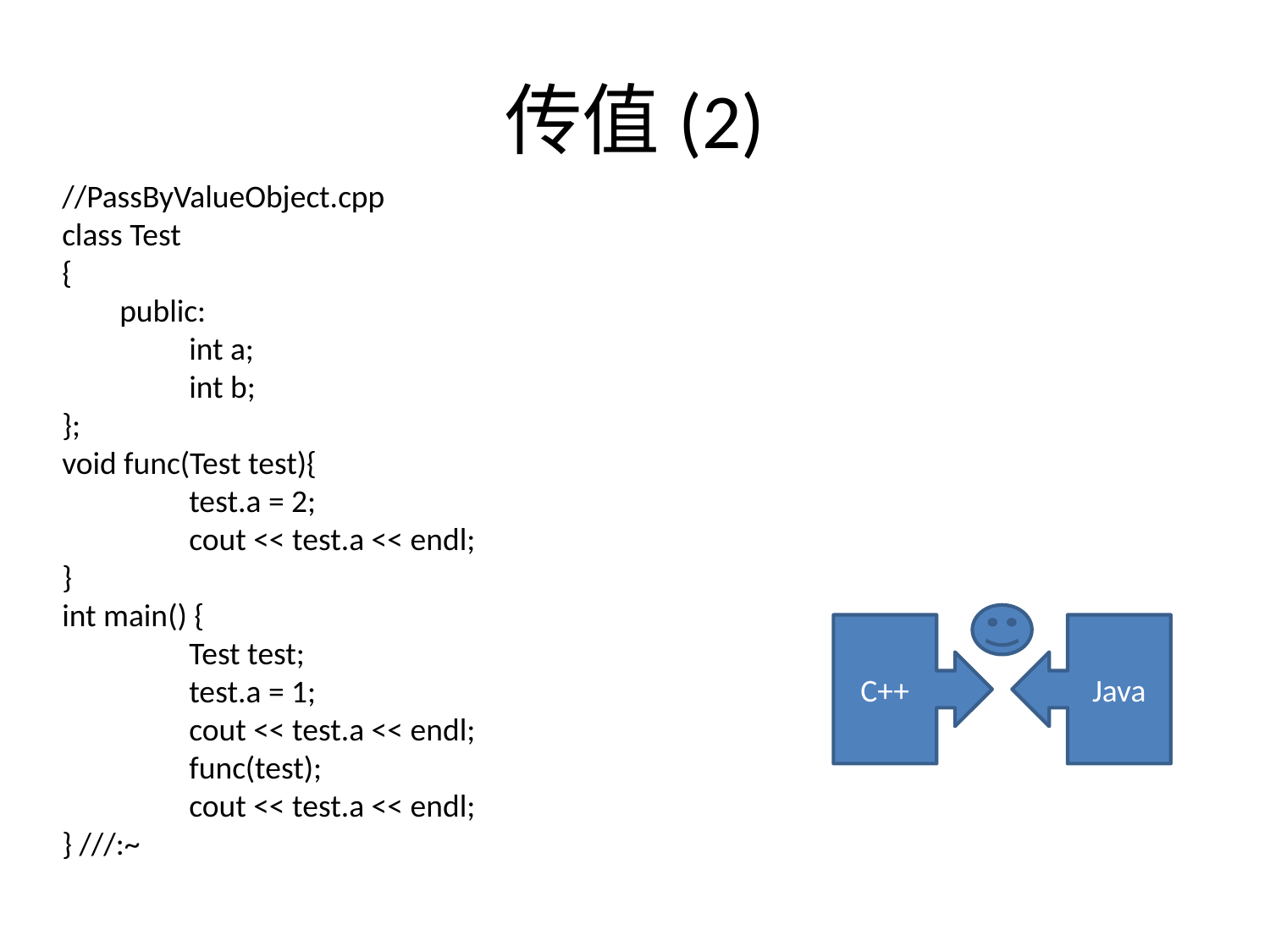

# 传值(2)
//PassByValueObject.cpp
class Test
{
        public:
	int a;
	int b;
};
void func(Test test){
	test.a = 2;
	cout << test.a << endl;
}
int main() {
	Test test;
	test.a = 1;
	cout << test.a << endl;
	func(test);
	cout << test.a << endl;
} ///:~

C++
Java